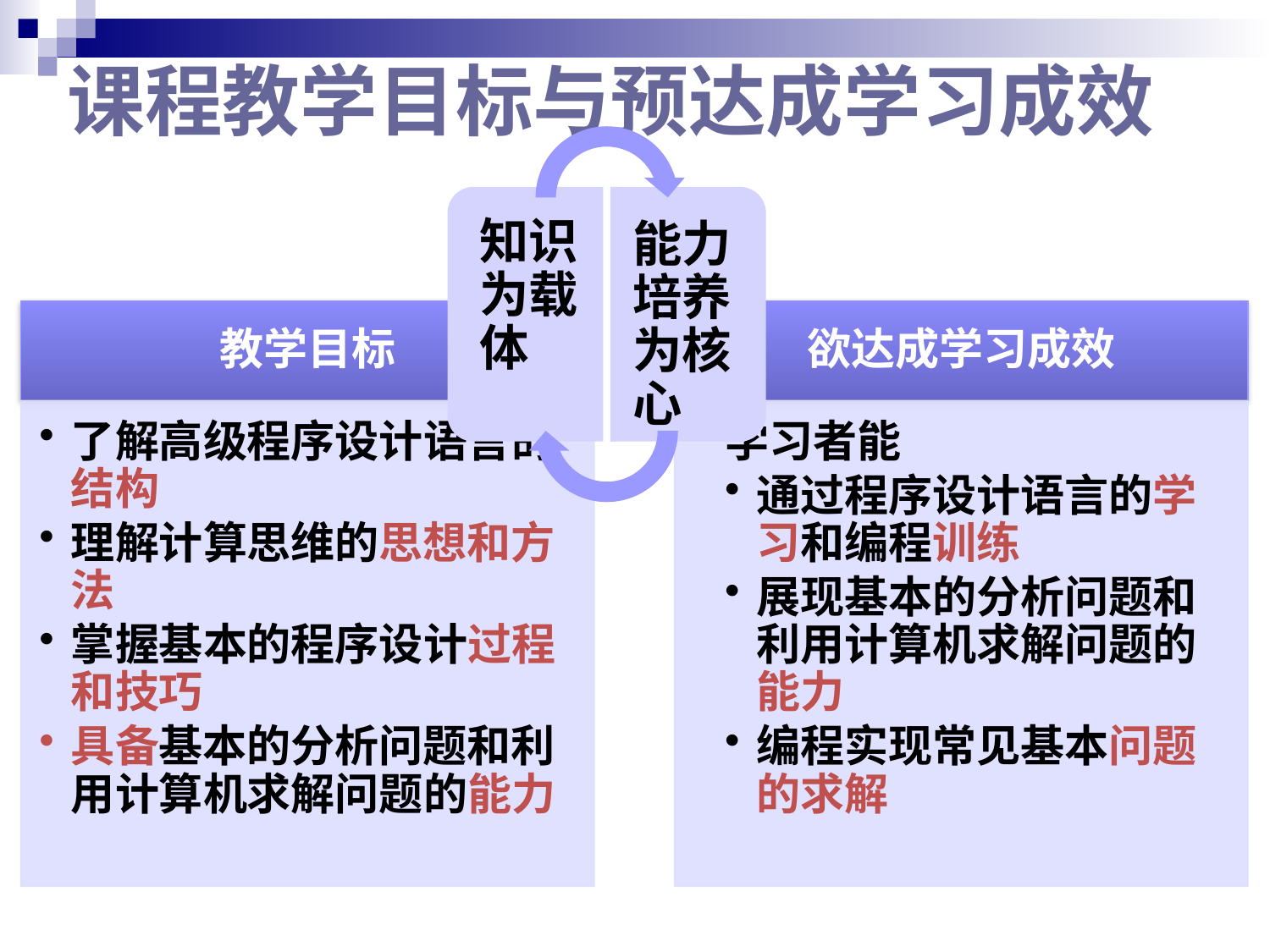

课程教学目标与预达成学习成效
知识为载体
能力培养为核心
教学目标
了解高级程序设计语言的结构
理解计算思维的思想和方法
掌握基本的程序设计过程和技巧
具备基本的分析问题和利用计算机求解问题的能力
欲达成学习成效
学习者能
通过程序设计语言的学习和编程训练
展现基本的分析问题和利用计算机求解问题的能力
编程实现常见基本问题的求解